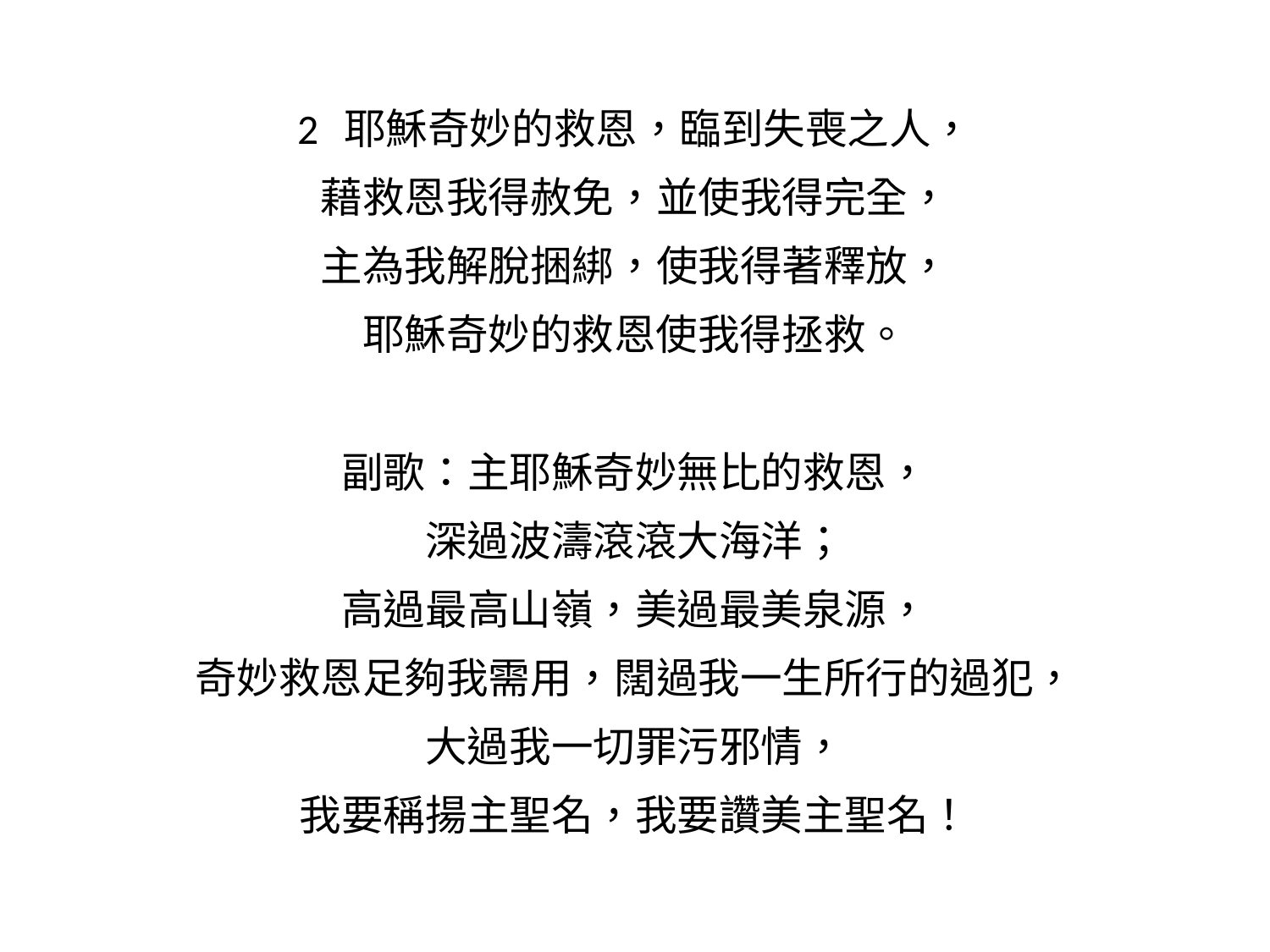

#
2  耶穌奇妙的救恩，臨到失喪之人，
藉救恩我得赦免，並使我得完全，
主為我解脫捆綁，使我得著釋放，
耶穌奇妙的救恩使我得拯救。

副歌：主耶穌奇妙無比的救恩，
深過波濤滾滾大海洋；
高過最高山嶺，美過最美泉源，
奇妙救恩足夠我需用，闊過我一生所行的過犯，
大過我一切罪污邪情，
我要稱揚主聖名，我要讚美主聖名！